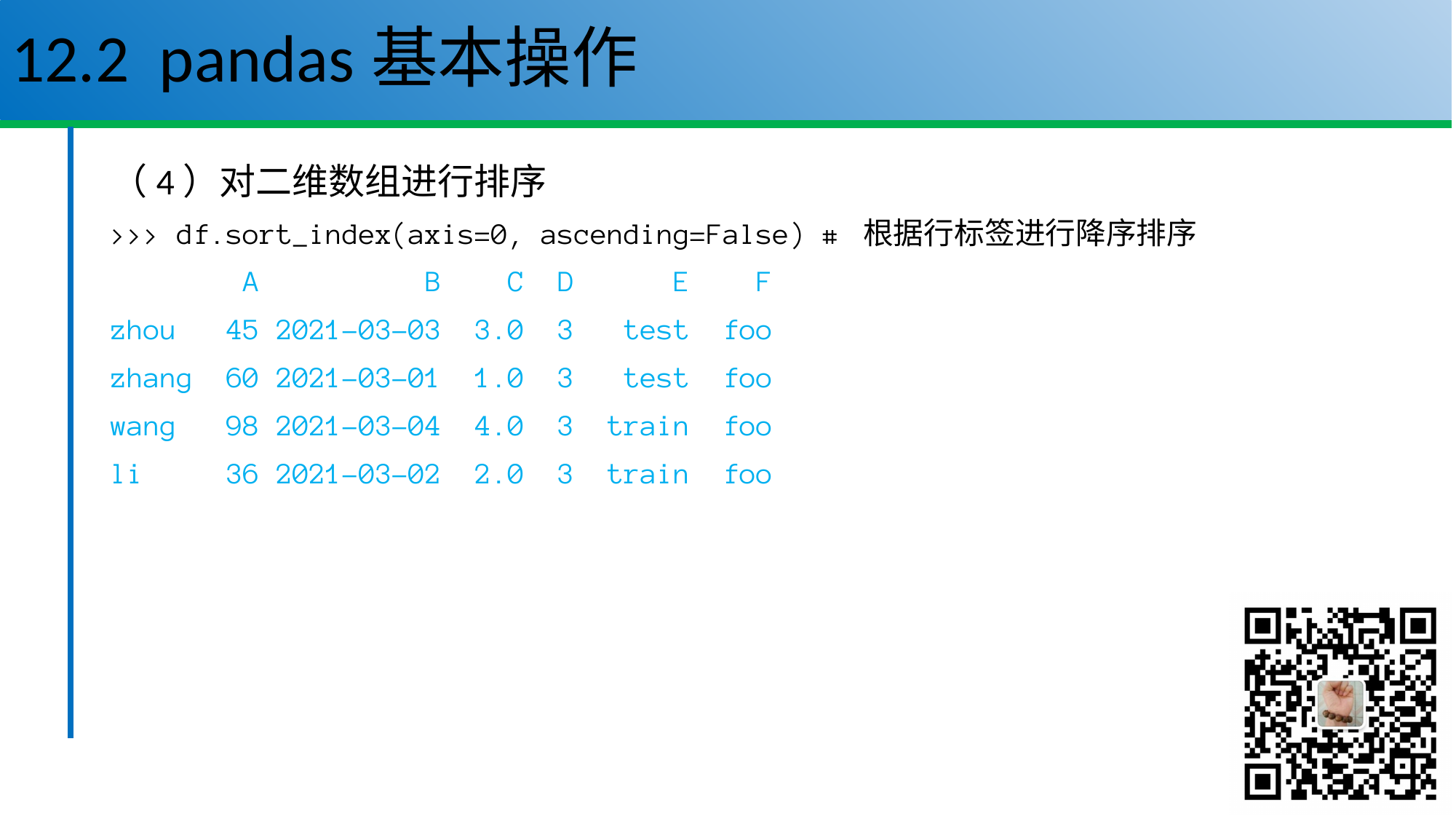

# 12.2  pandas基本操作
（4）对二维数组进行排序
>>> df.sort_index(axis=0, ascending=False) # 根据行标签进行降序排序
        A          B    C  D      E    F
zhou   45 2021-03-03  3.0  3   test  foo
zhang  60 2021-03-01  1.0  3   test  foo
wang   98 2021-03-04  4.0  3  train  foo
li     36 2021-03-02  2.0  3  train  foo
35